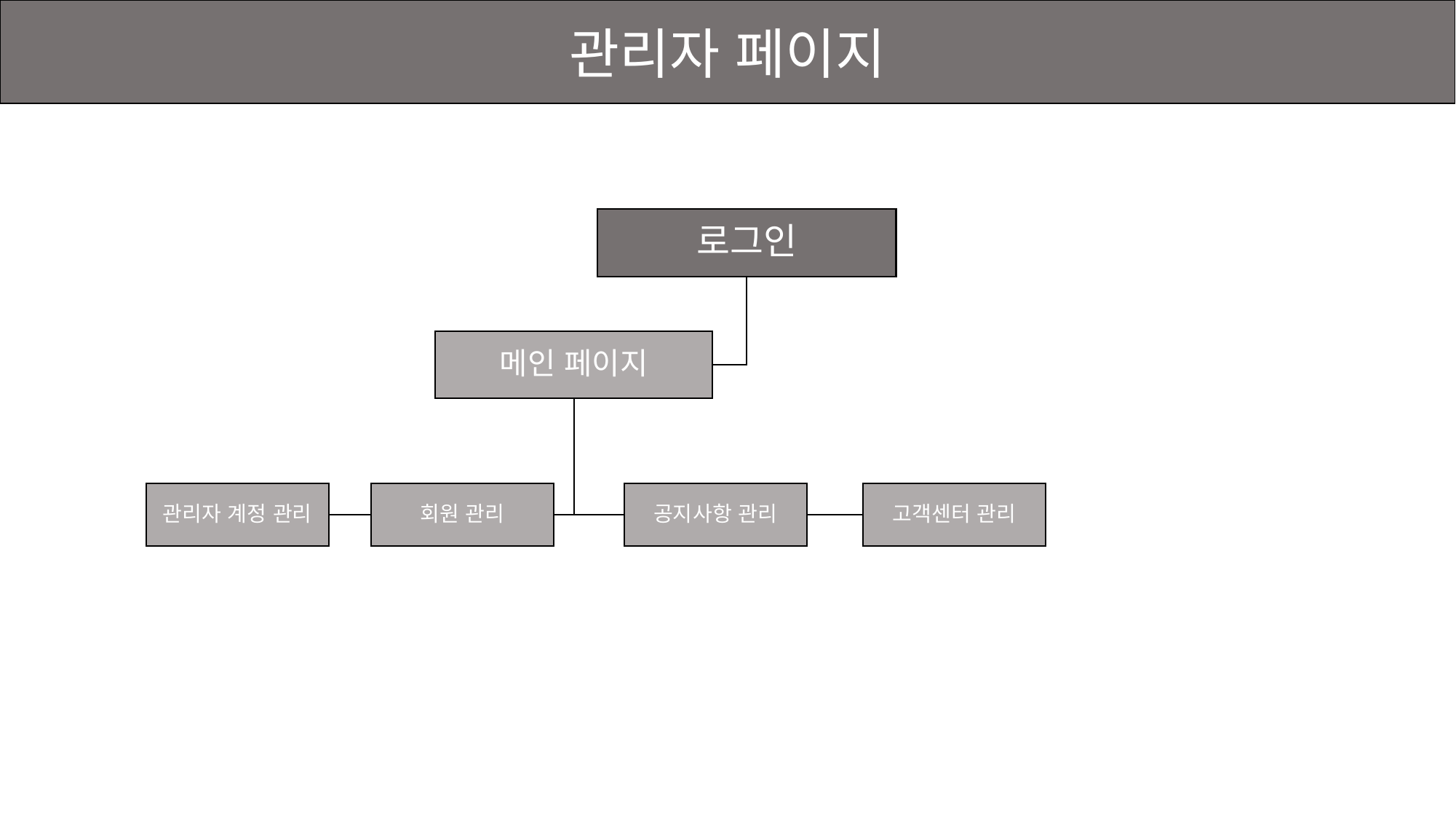

관리자 페이지
로그인
메인 페이지
관리자 계정 관리
회원 관리
공지사항 관리
고객센터 관리